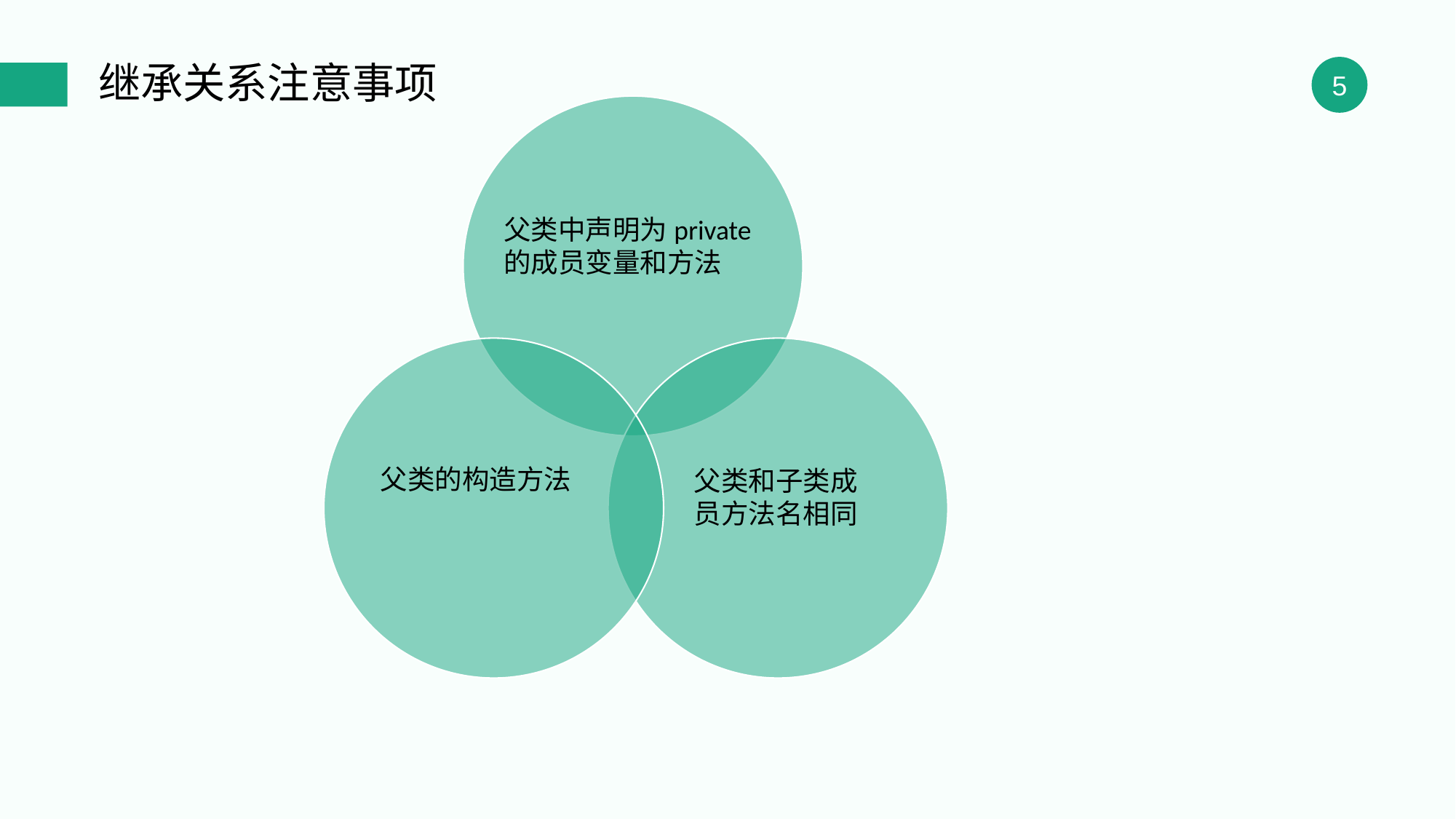

继承关系注意事项

父类中声明为private的成员变量和方法

父类的构造方法
父类和子类成员方法名相同